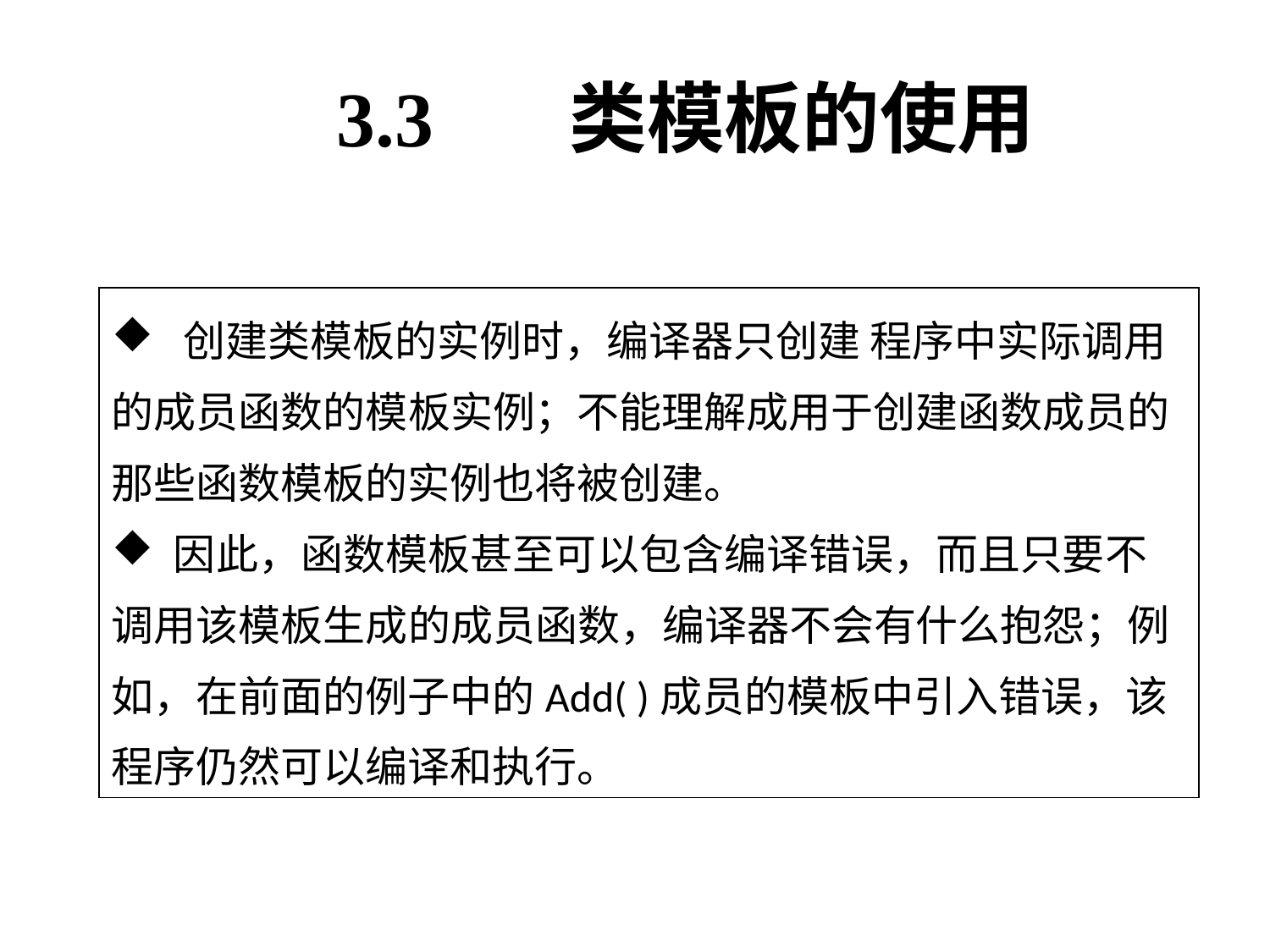

# 3.3      类模板的使用
  创建类模板的实例时，编译器只创建 程序中实际调用的成员函数的模板实例；不能理解成用于创建函数成员的那些函数模板的实例也将被创建。
 因此，函数模板甚至可以包含编译错误，而且只要不调用该模板生成的成员函数，编译器不会有什么抱怨；例如，在前面的例子中的Add( )成员的模板中引入错误，该程序仍然可以编译和执行。